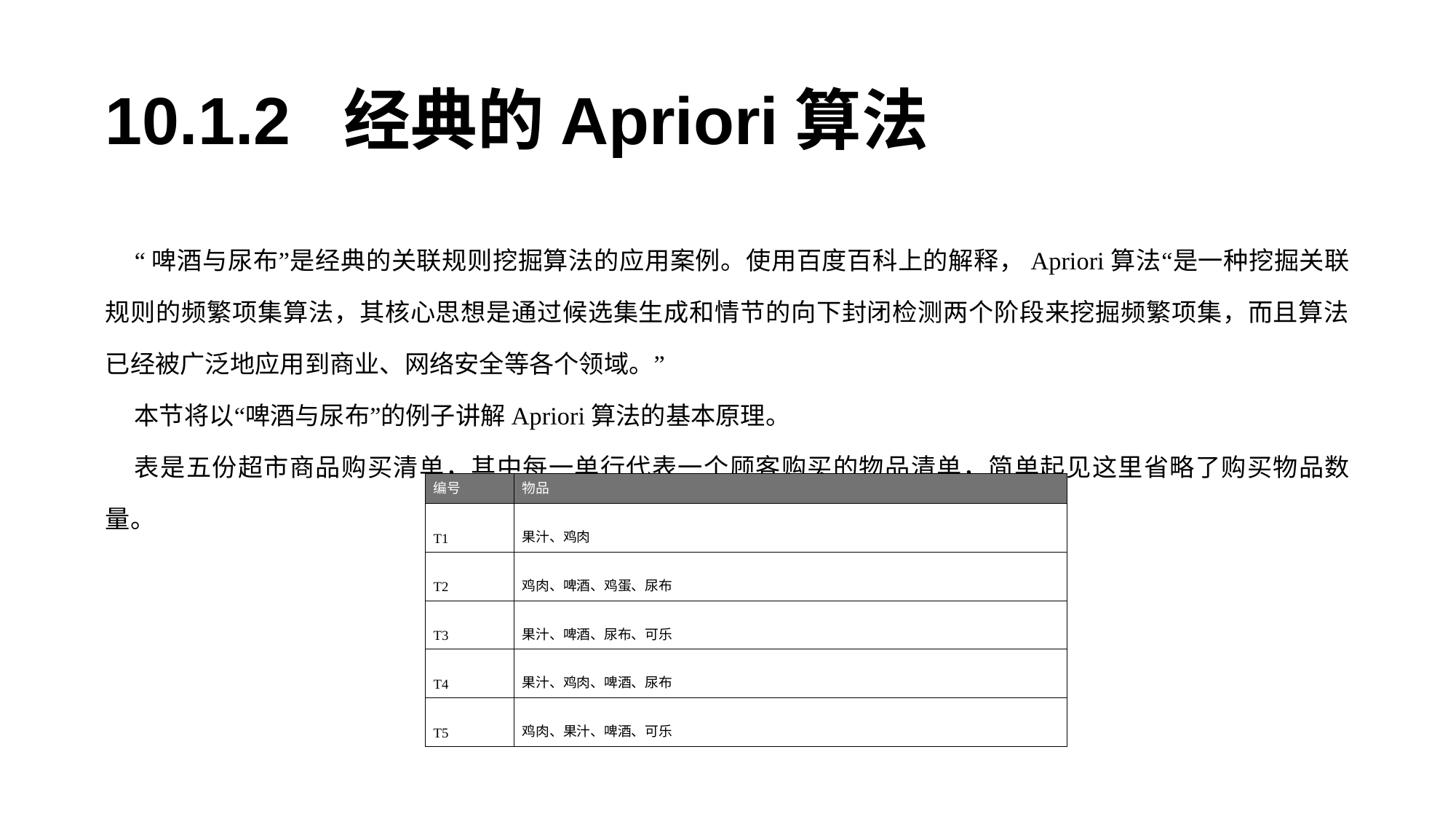

# 10.1.2  经典的Apriori算法
“啤酒与尿布”是经典的关联规则挖掘算法的应用案例。使用百度百科上的解释，Apriori算法“是一种挖掘关联规则的频繁项集算法，其核心思想是通过候选集生成和情节的向下封闭检测两个阶段来挖掘频繁项集，而且算法已经被广泛地应用到商业、网络安全等各个领域。”
本节将以“啤酒与尿布”的例子讲解Apriori算法的基本原理。
表是五份超市商品购买清单，其中每一单行代表一个顾客购买的物品清单，简单起见这里省略了购买物品数量。
| 编号 | 物品 |
| --- | --- |
| T1 | 果汁、鸡肉 |
| T2 | 鸡肉、啤酒、鸡蛋、尿布 |
| T3 | 果汁、啤酒、尿布、可乐 |
| T4 | 果汁、鸡肉、啤酒、尿布 |
| T5 | 鸡肉、果汁、啤酒、可乐 |